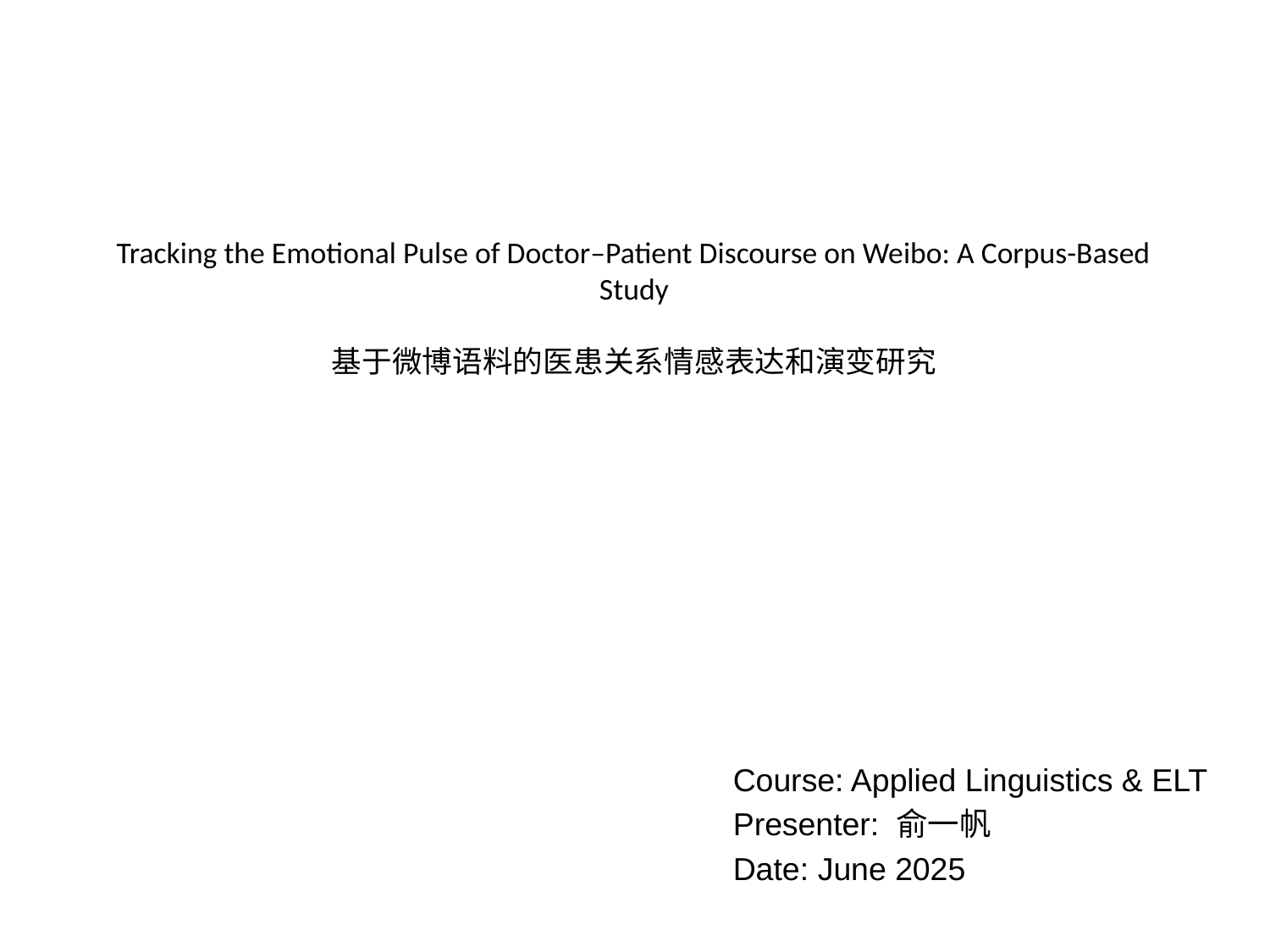

# Tracking the Emotional Pulse of Doctor–Patient Discourse on Weibo: A Corpus-Based Study 基于微博语料的医患关系情感表达和演变研究

Course: Applied Linguistics & ELT
Presenter: 俞一帆
Date: June 2025